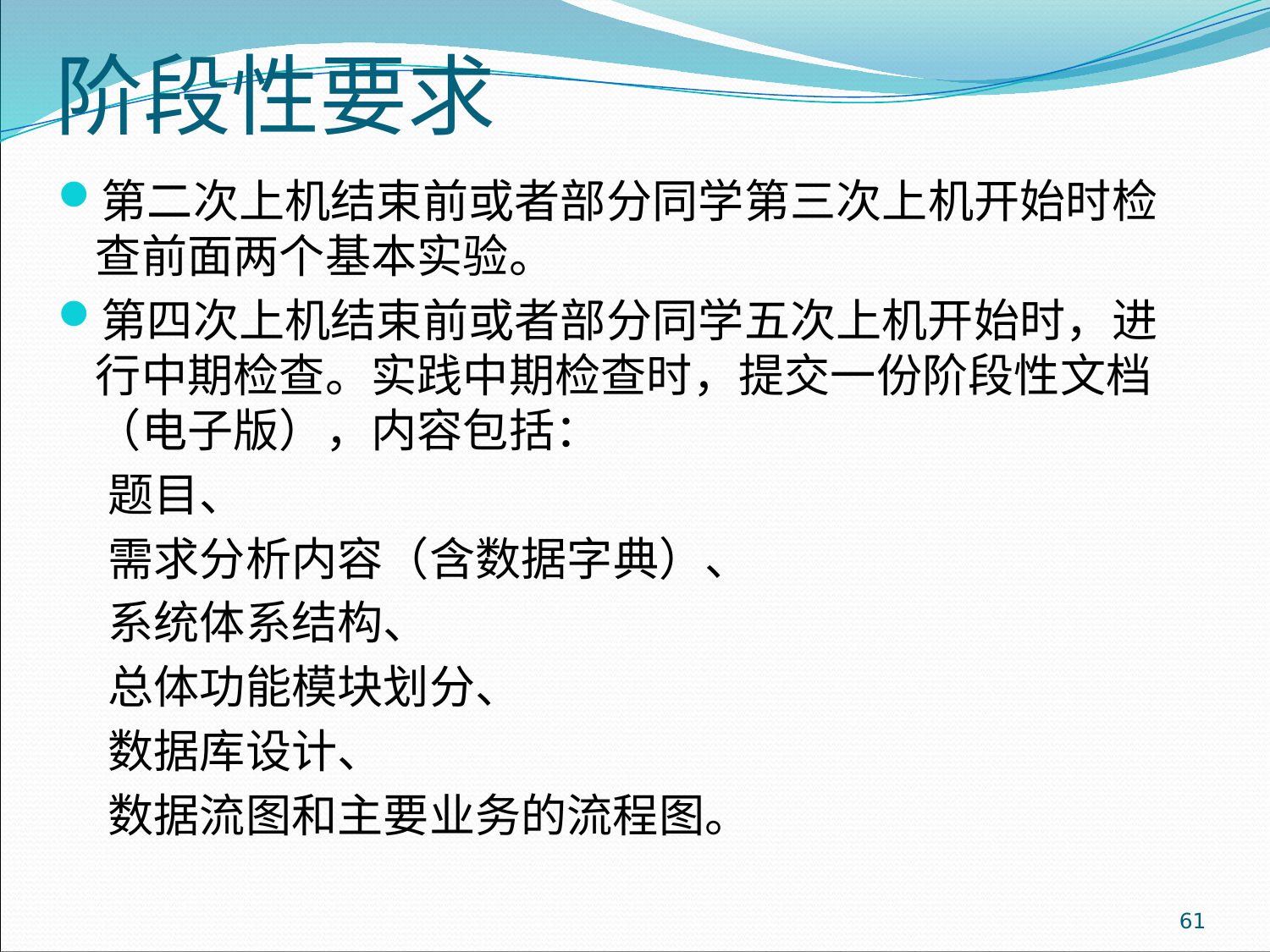

# 阶段性要求
第二次上机结束前或者部分同学第三次上机开始时检查前面两个基本实验。
第四次上机结束前或者部分同学五次上机开始时，进行中期检查。实践中期检查时，提交一份阶段性文档（电子版），内容包括：
题目、
需求分析内容（含数据字典）、
系统体系结构、
总体功能模块划分、
数据库设计、
数据流图和主要业务的流程图。
61